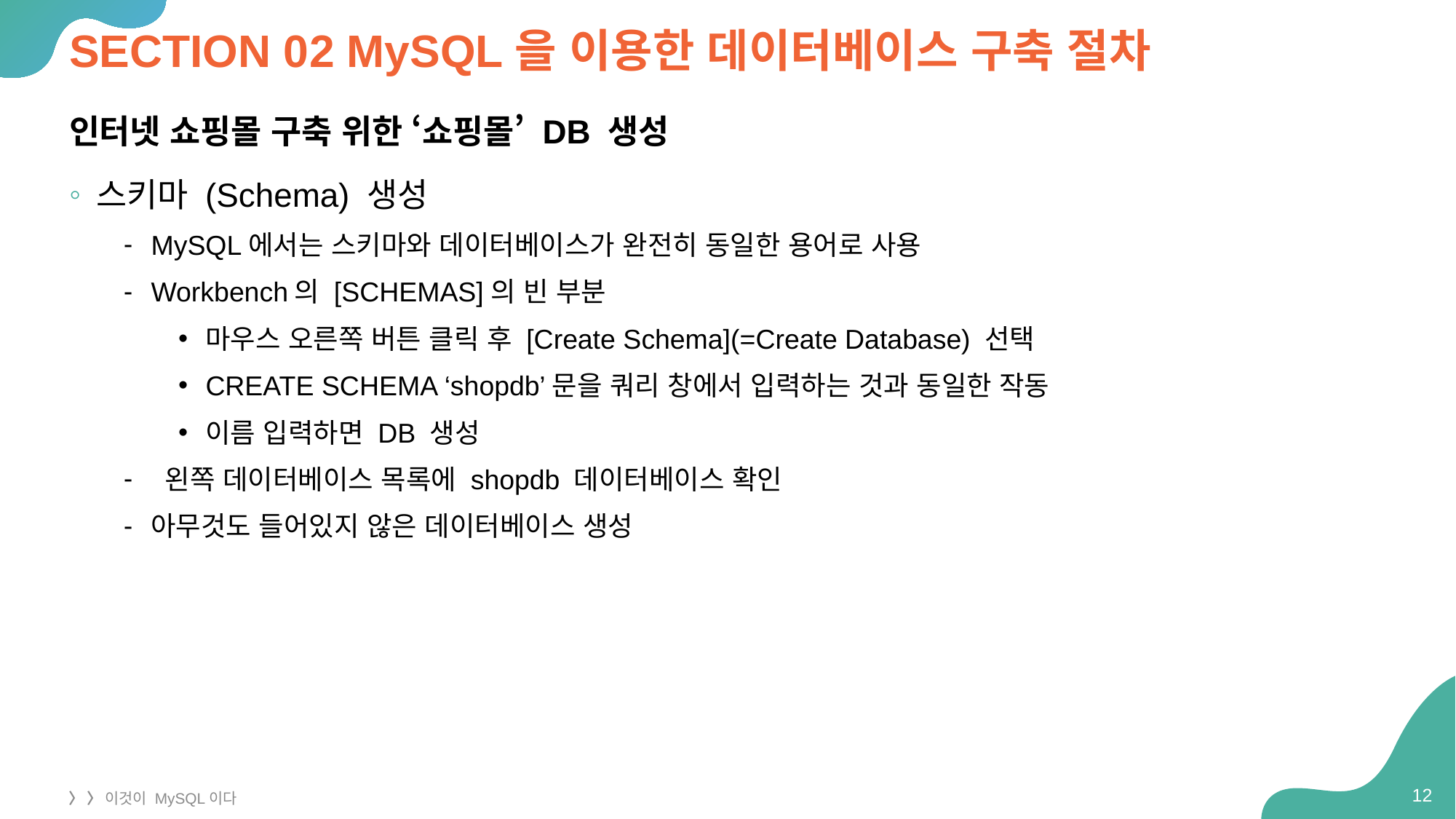

# SECTION 02 MySQL을 이용한 데이터베이스 구축 절차
인터넷 쇼핑몰 구축 위한 ‘쇼핑몰’ DB 생성
스키마 (Schema) 생성
MySQL에서는 스키마와 데이터베이스가 완전히 동일한 용어로 사용
Workbench의 [SCHEMAS]의 빈 부분
마우스 오른쪽 버튼 클릭 후 [Create Schema](=Create Database) 선택
CREATE SCHEMA ‘shopdb’문을 쿼리 창에서 입력하는 것과 동일한 작동
이름 입력하면 DB 생성
 왼쪽 데이터베이스 목록에 shopdb 데이터베이스 확인
아무것도 들어있지 않은 데이터베이스 생성
12
〉 〉 이것이 MySQL이다